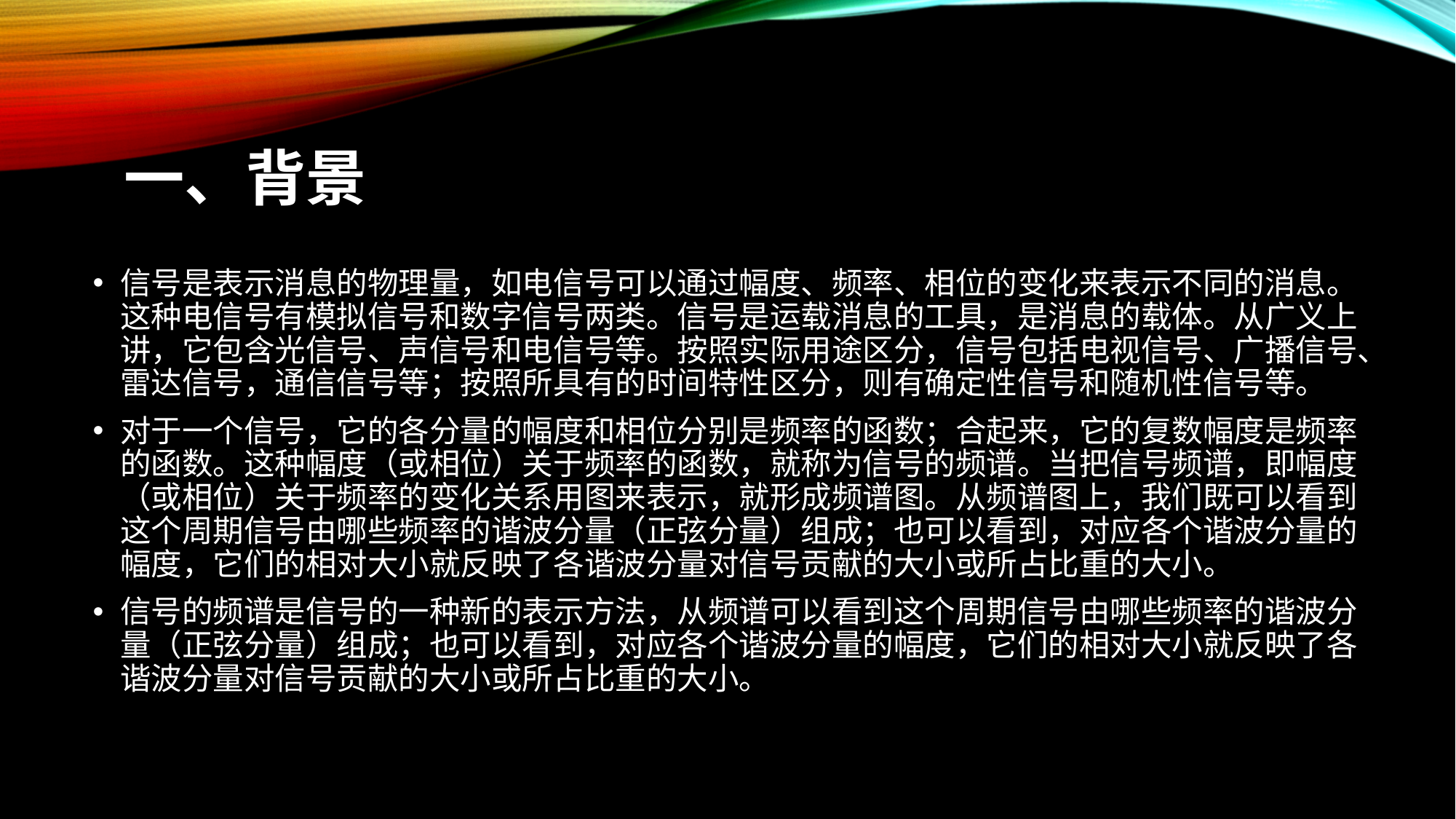

# 一、背景
信号是表示消息的物理量，如电信号可以通过幅度、频率、相位的变化来表示不同的消息。这种电信号有模拟信号和数字信号两类。信号是运载消息的工具，是消息的载体。从广义上讲，它包含光信号、声信号和电信号等。按照实际用途区分，信号包括电视信号、广播信号、雷达信号，通信信号等；按照所具有的时间特性区分，则有确定性信号和随机性信号等。
对于一个信号，它的各分量的幅度和相位分别是频率的函数；合起来，它的复数幅度是频率的函数。这种幅度（或相位）关于频率的函数，就称为信号的频谱。当把信号频谱，即幅度（或相位）关于频率的变化关系用图来表示，就形成频谱图。从频谱图上，我们既可以看到这个周期信号由哪些频率的谐波分量（正弦分量）组成；也可以看到，对应各个谐波分量的幅度，它们的相对大小就反映了各谐波分量对信号贡献的大小或所占比重的大小。
信号的频谱是信号的一种新的表示方法，从频谱可以看到这个周期信号由哪些频率的谐波分量（正弦分量）组成；也可以看到，对应各个谐波分量的幅度，它们的相对大小就反映了各谐波分量对信号贡献的大小或所占比重的大小。